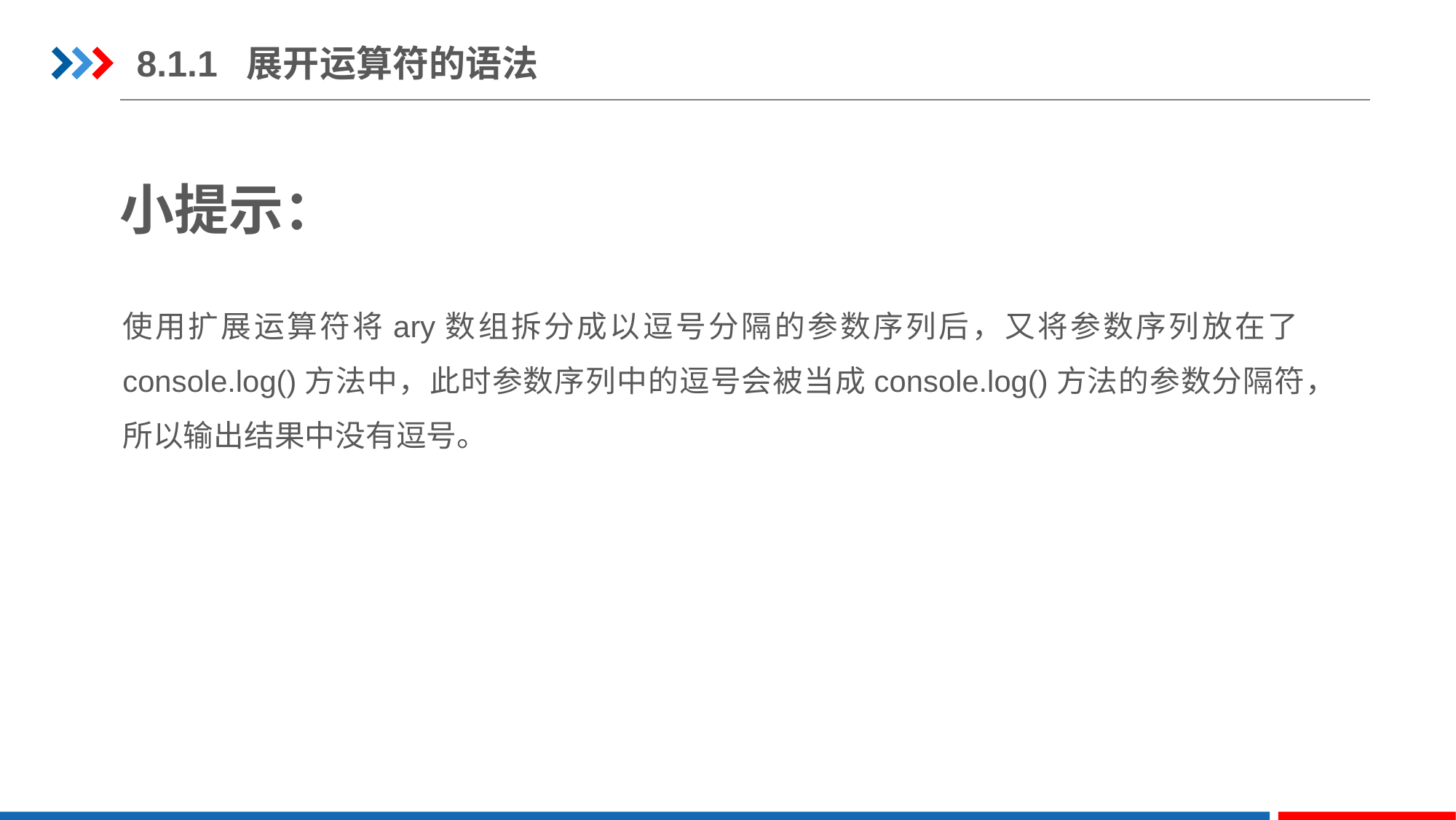

8.1.1  展开运算符的语法
小提示：
使用扩展运算符将ary数组拆分成以逗号分隔的参数序列后，又将参数序列放在了console.log()方法中，此时参数序列中的逗号会被当成console.log()方法的参数分隔符，所以输出结果中没有逗号。